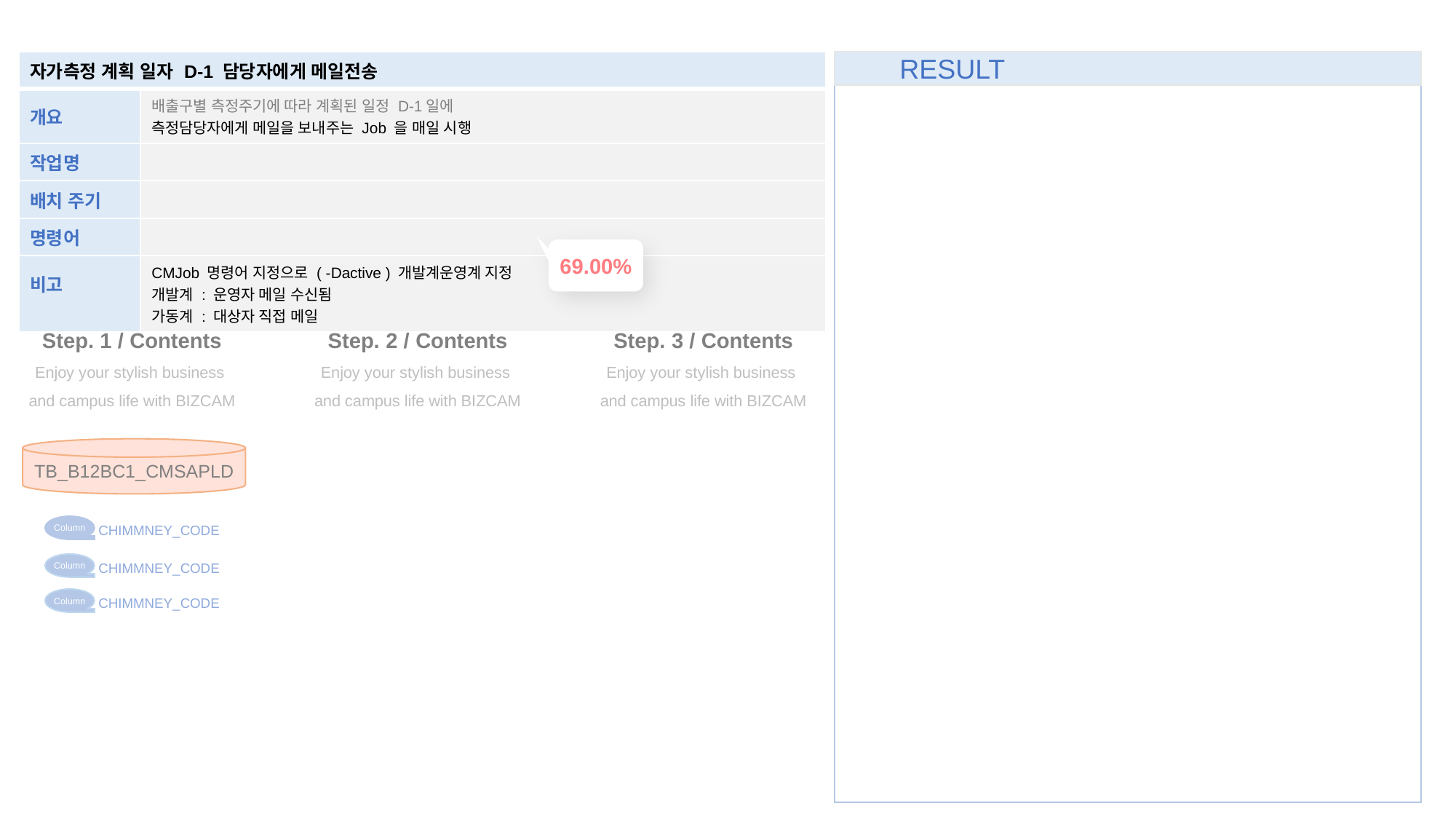

| 자가측정 계획 일자 D-1 담당자에게 메일전송 |  |
| --- | --- |
| 개요 | 배출구별 측정주기에 따라 계획된 일정 D-1일에 측정담당자에게 메일을 보내주는 Job 을 매일 시행 |
| 작업명 |  |
| 배치 주기 |  |
| 명령어 |  |
| 비고 | CMJob 명령어 지정으로 ( -Dactive ) 개발계운영계 지정 개발계 : 운영자 메일 수신됨 가동계 : 대상자 직접 메일 |

RESULT
69.00%
Step. 1 / Contents
Enjoy your stylish business
and campus life with BIZCAM
Step. 2 / Contents
Enjoy your stylish business
and campus life with BIZCAM
Step. 3 / Contents
Enjoy your stylish business
and campus life with BIZCAM
TB_B12BC1_CMSAPLD
Column
CHIMMNEY_CODE
Column
CHIMMNEY_CODE
Column
CHIMMNEY_CODE